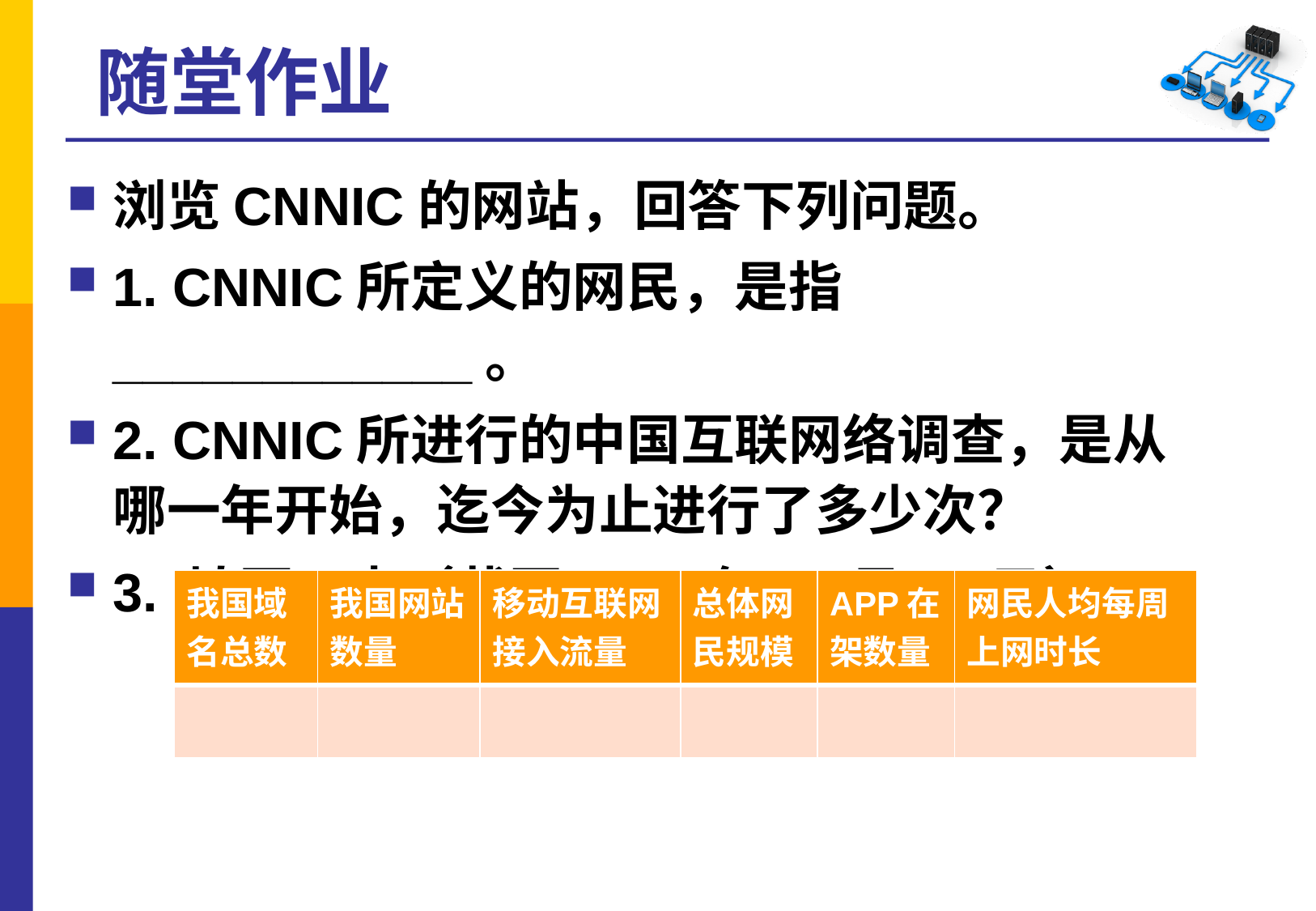

# 随堂作业
浏览CNNIC的网站，回答下列问题。
1. CNNIC所定义的网民，是指____________。
2. CNNIC所进行的中国互联网络调查，是从哪一年开始，迄今为止进行了多少次？
3. 填写下表（截至2020年12月31日）：

| 我国域名总数 | 我国网站数量 | 移动互联网接入流量 | 总体网民规模 | APP在架数量 | 网民人均每周上网时长 |
| --- | --- | --- | --- | --- | --- |
|  |  |  |  |  |  |